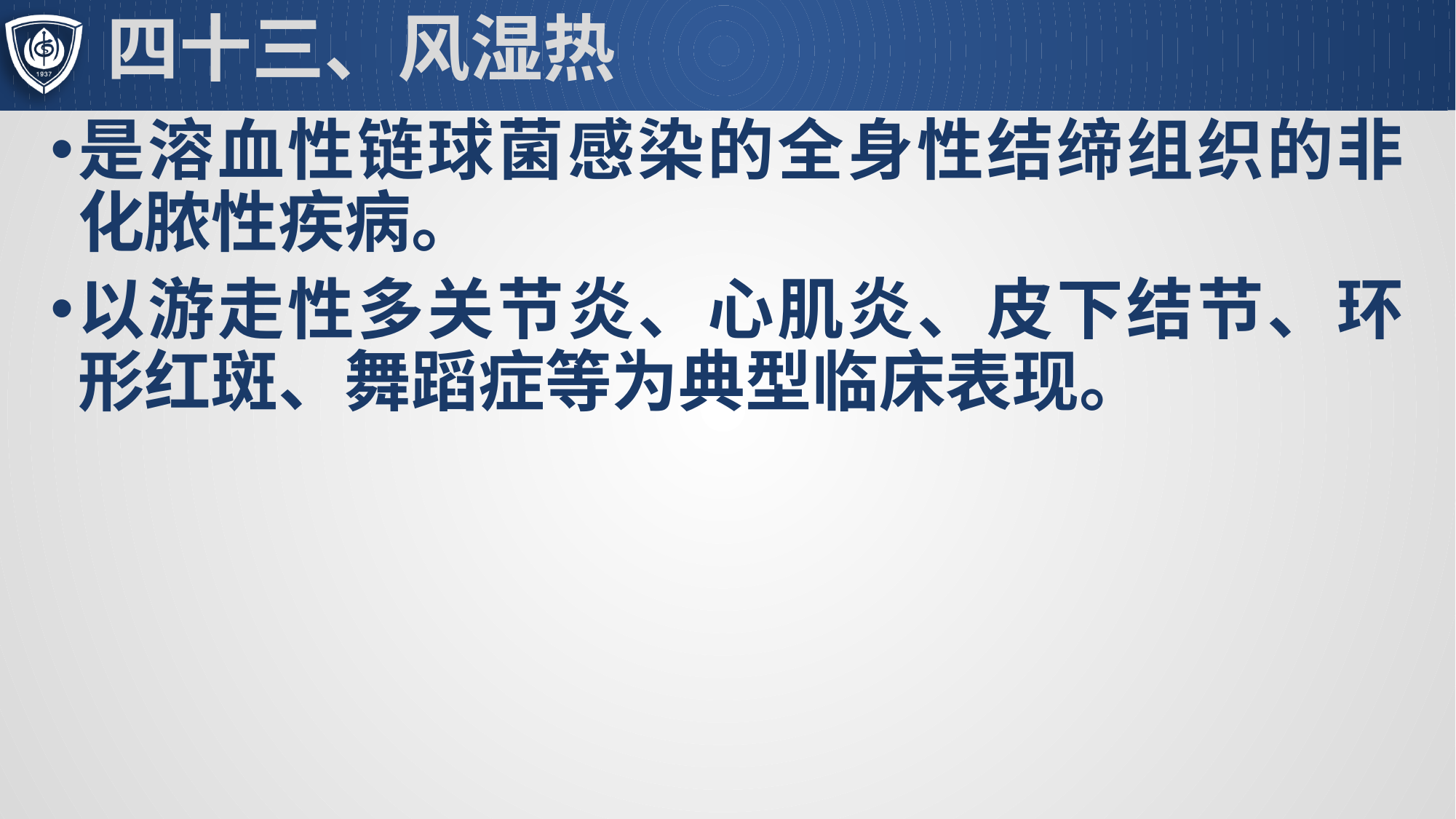

# 四十三、风湿热
是溶血性链球菌感染的全身性结缔组织的非化脓性疾病。
以游走性多关节炎、心肌炎、皮下结节、环形红斑、舞蹈症等为典型临床表现。